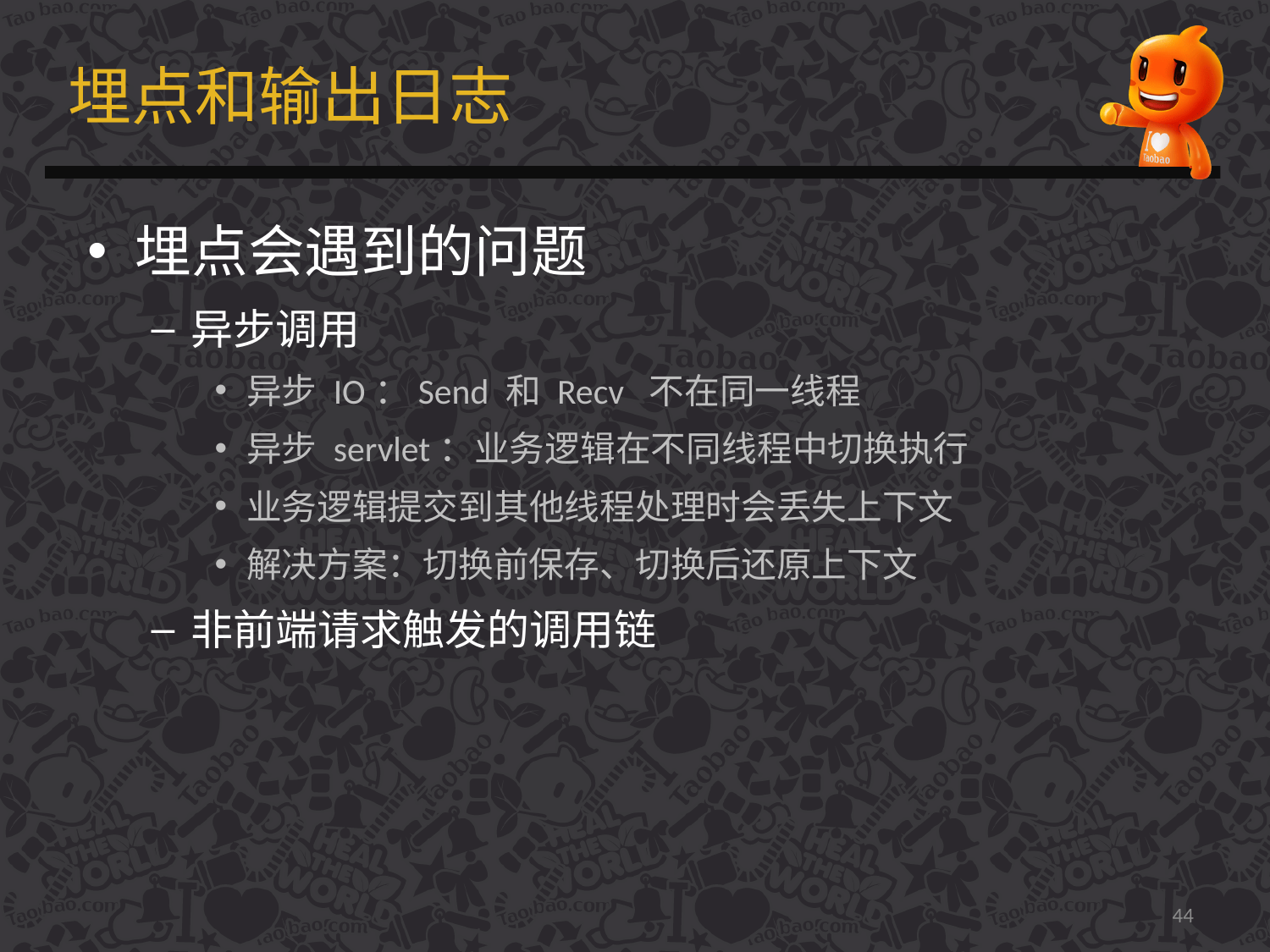

# 埋点和输出日志
埋点会遇到的问题
异步调用
异步 IO：Send 和 Recv  不在同一线程
异步 servlet：业务逻辑在不同线程中切换执行
业务逻辑提交到其他线程处理时会丢失上下文
解决方案：切换前保存、切换后还原上下文
非前端请求触发的调用链
44